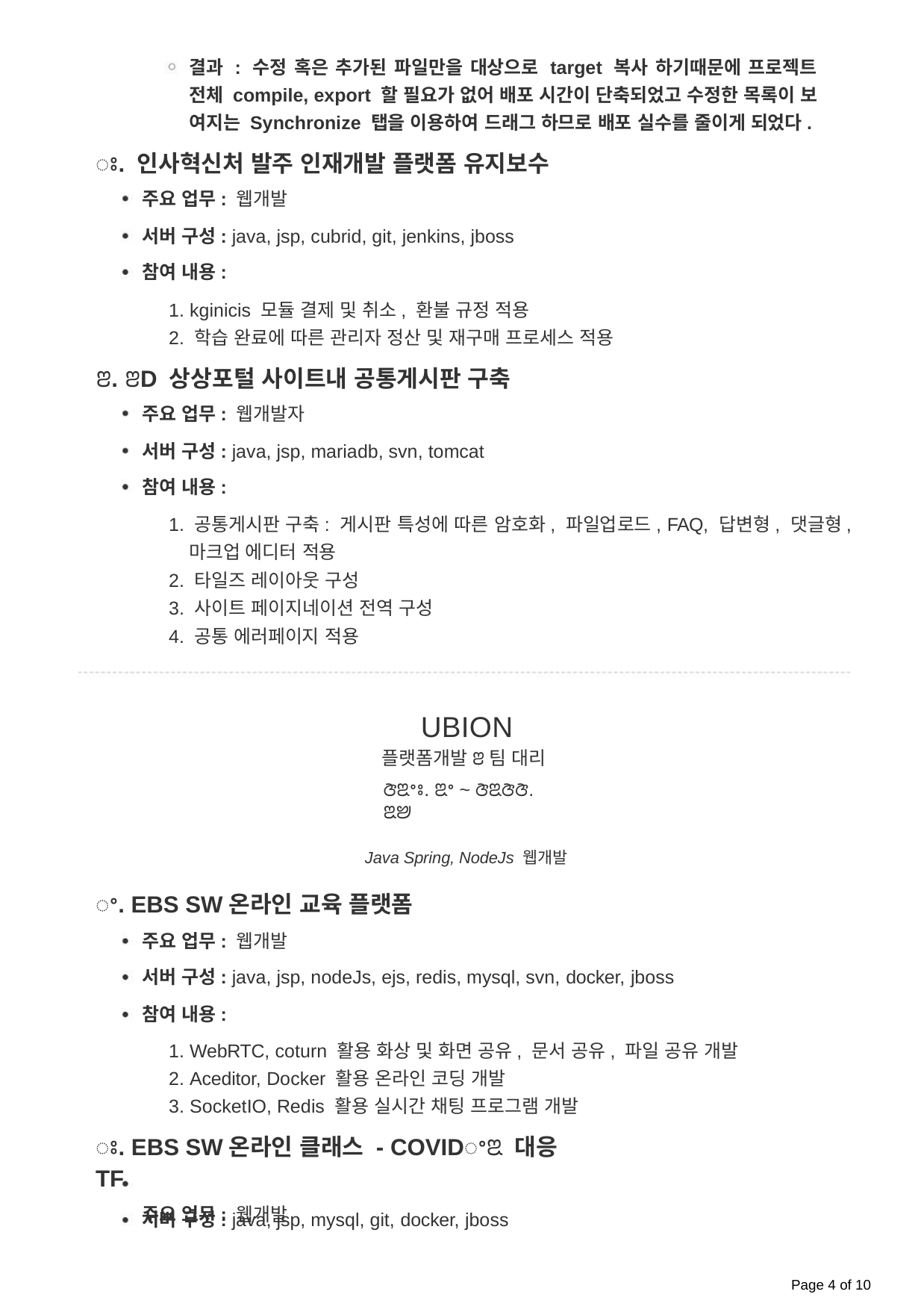

결과 : 수정 혹은 추가된 파일만을 대상으로 target 복사 하기때문에 프로젝트
전체 compile, export 할 필요가 없어 배포 시간이 단축되었고 수정한 목록이 보
여지는 Synchronize 탭을 이용하여 드래그 하므로 배포 실수를 줄이게 되었다.
ꢁ. 인사혁신처 발주 인재개발 플랫폼 유지보수
주요 업무: 웹개발
서버 구성: java, jsp, cubrid, git, jenkins, jboss
참여 내용:
1. kginicis 모듈 결제 및 취소, 환불 규정 적용
2. 학습 완료에 따른 관리자 정산 및 재구매 프로세스 적용
ꢂ. ꢂD 상상포털 사이트내 공통게시판 구축
주요 업무: 웹개발자
서버 구성: java, jsp, mariadb, svn, tomcat
참여 내용:
1. 공통게시판 구축: 게시판 특성에 따른 암호화, 파일업로드, FAQ, 답변형, 댓글형,
마크업 에디터 적용
2. 타일즈 레이아웃 구성
3. 사이트 페이지네이션 전역 구성
4. 공통 에러페이지 적용
UBION
플랫폼개발ꢂ팀 대리
ꢆꢃꢀꢁ. ꢃꢀ ~ ꢆꢃꢆꢆ. ꢃꢈ
Java Spring, NodeJs 웹개발
ꢀ. EBS SW온라인 교육 플랫폼
주요 업무: 웹개발
서버 구성: java, jsp, nodeJs, ejs, redis, mysql, svn, docker, jboss
참여 내용:
1. WebRTC, coturn 활용 화상 및 화면 공유, 문서 공유, 파일 공유 개발
2. Aceditor, Docker 활용 온라인 코딩 개발
3. SocketIO, Redis 활용 실시간 채팅 프로그램 개발
ꢁ. EBS SW온라인 클래스 - COVIDꢀꢃ 대응 TF
주요 업무: 웹개발
서버 구성: java, jsp, mysql, git, docker, jboss
Page 4 of 10